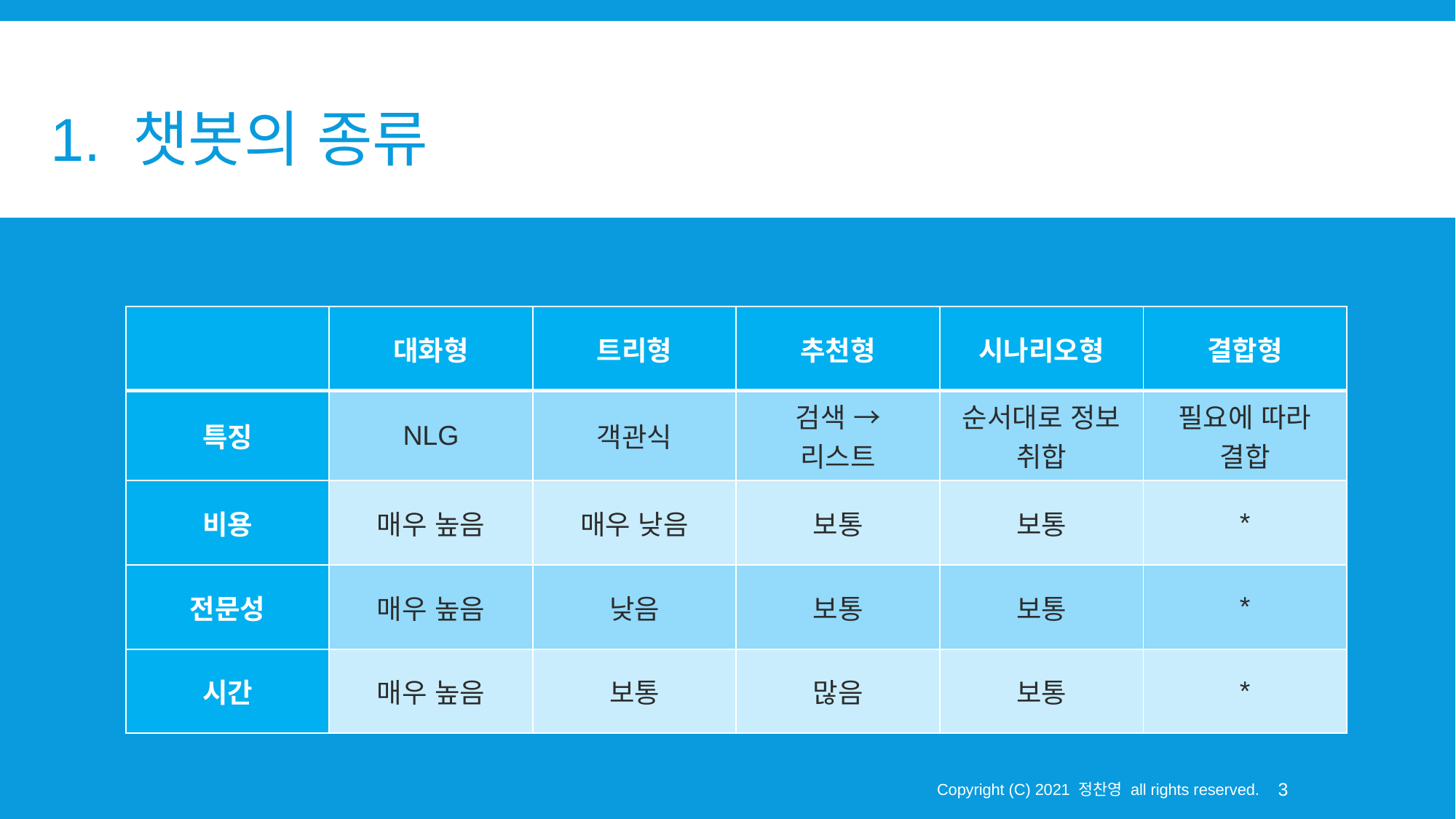

# 1. 챗봇의 종류
|  | 대화형 | 트리형 | 추천형 | 시나리오형 | 결합형 |
| --- | --- | --- | --- | --- | --- |
| 특징 | NLG | 객관식 | 검색 → 리스트 | 순서대로 정보 취합 | 필요에 따라 결합 |
| 비용 | 매우 높음 | 매우 낮음 | 보통 | 보통 | \* |
| 전문성 | 매우 높음 | 낮음 | 보통 | 보통 | \* |
| 시간 | 매우 높음 | 보통 | 많음 | 보통 | \* |
Copyright (C) 2021 정찬영 all rights reserved.
3